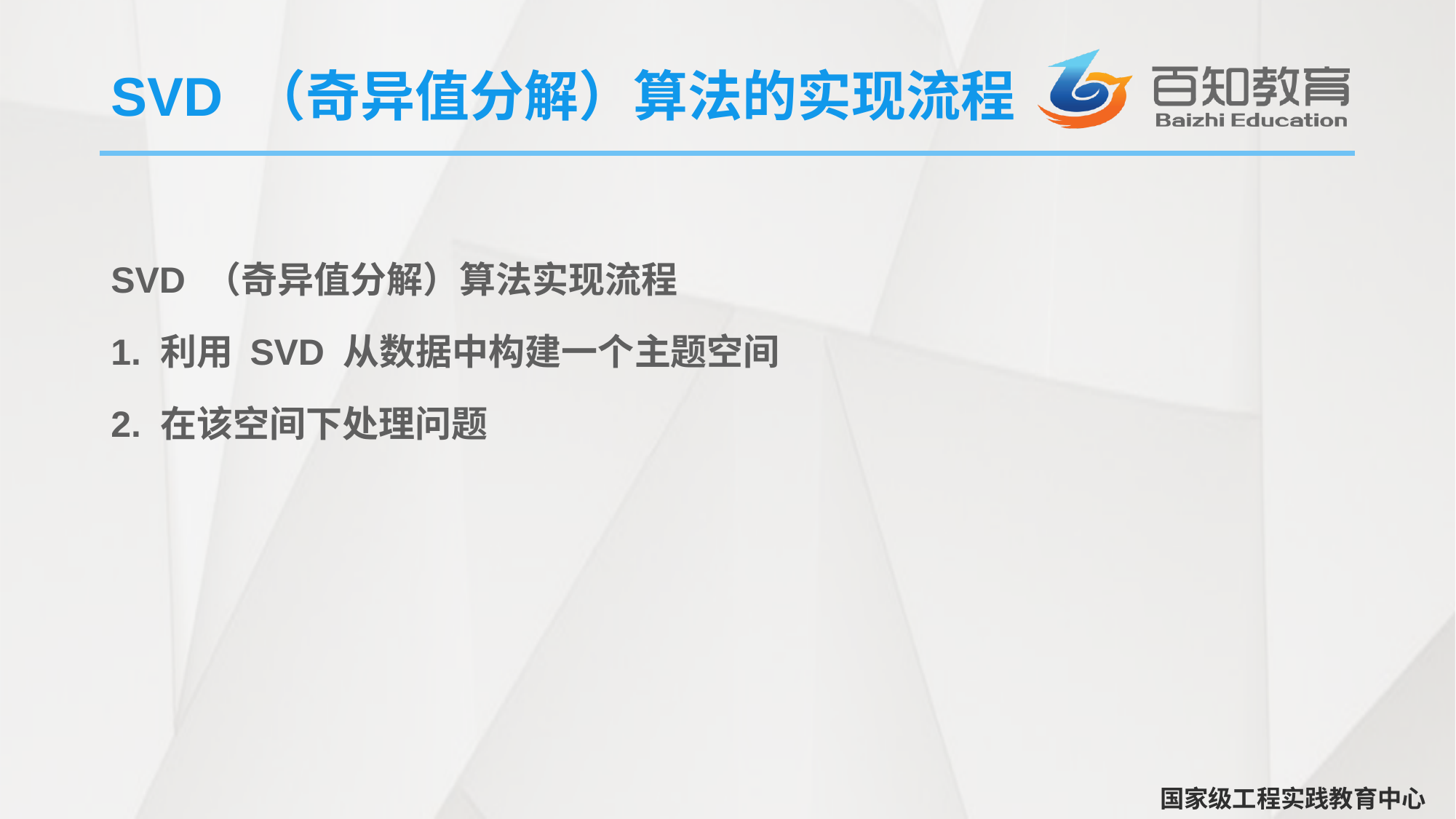

# SVD （奇异值分解）算法的实现流程

SVD （奇异值分解）算法实现流程
1. 利用 SVD 从数据中构建一个主题空间
2. 在该空间下处理问题